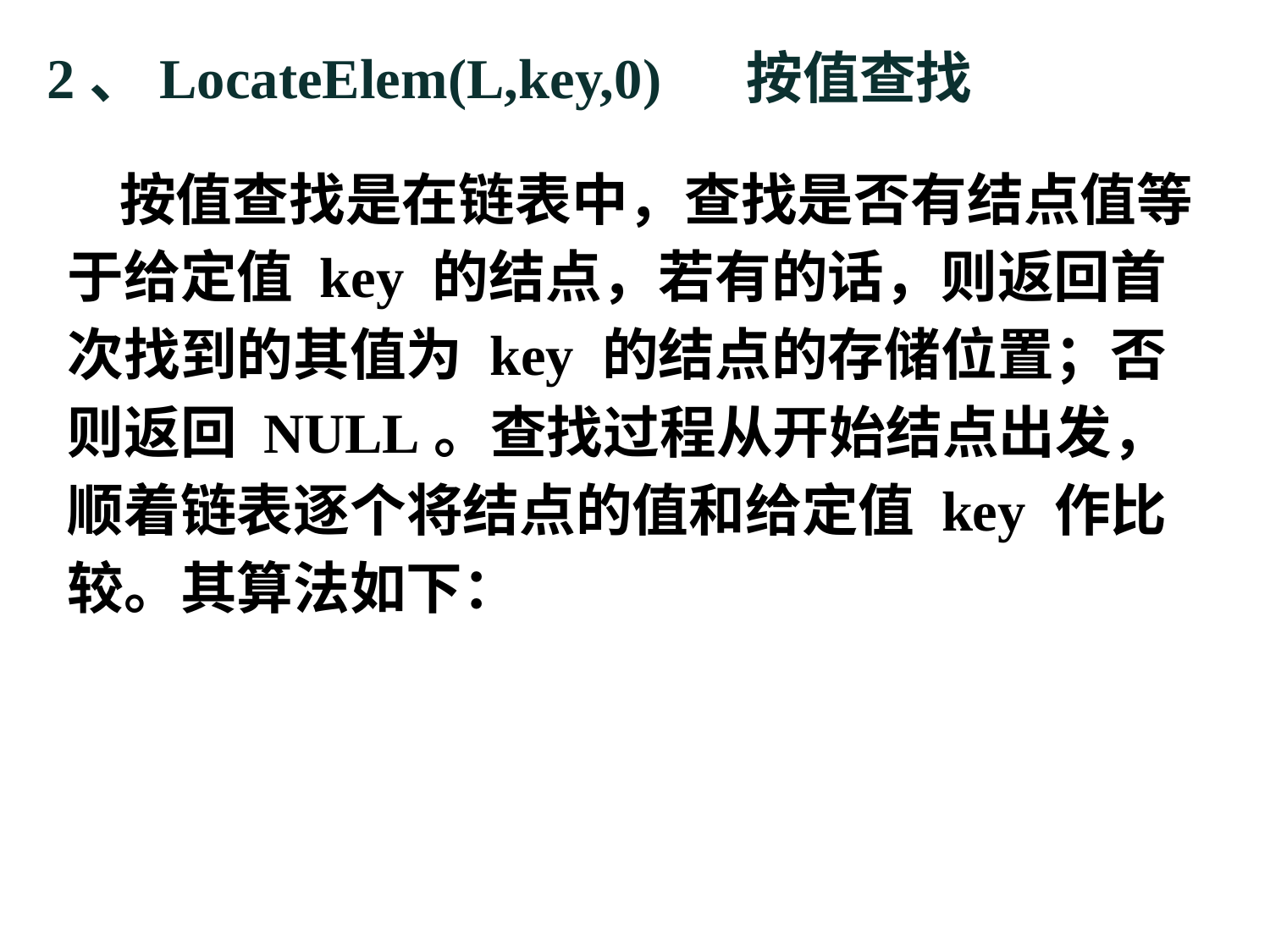

2、LocateElem(L,key,0)     按值查找
   按值查找是在链表中，查找是否有结点值等于给定值 key 的结点，若有的话，则返回首次找到的其值为 key 的结点的存储位置；否则返回 NULL。查找过程从开始结点出发，顺着链表逐个将结点的值和给定值 key 作比较。其算法如下：